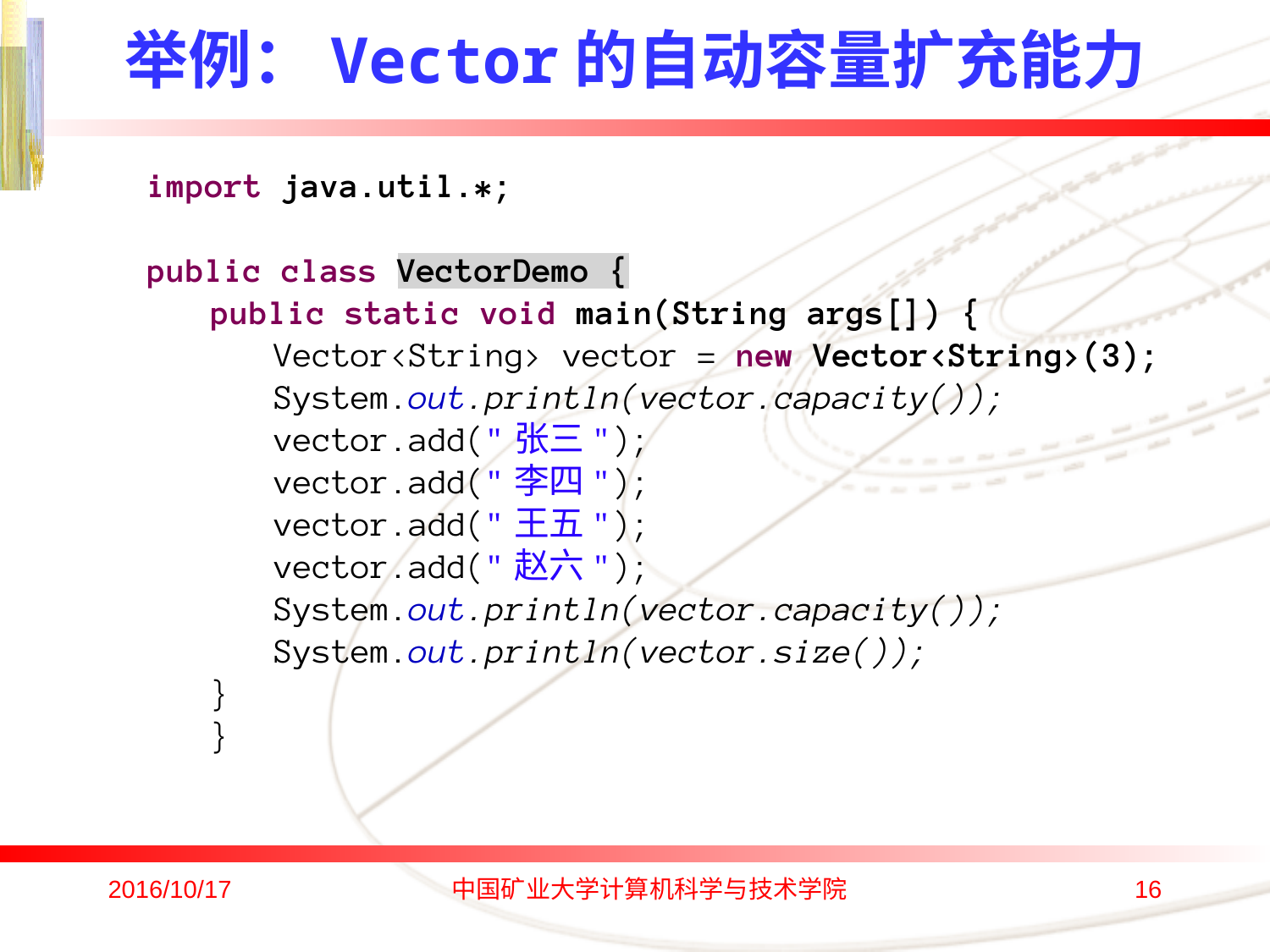

# 举例：Vector的自动容量扩充能力
import java.util.*;

public class VectorDemo {
public static void main(String args[]) {
Vector<String> vector = new Vector<String>(3);
System.out.println(vector.capacity());
vector.add("张三");
vector.add("李四");
vector.add("王五");
vector.add("赵六");
System.out.println(vector.capacity());
System.out.println(vector.size());
}
}
2016/10/17
中国矿业大学计算机科学与技术学院
16